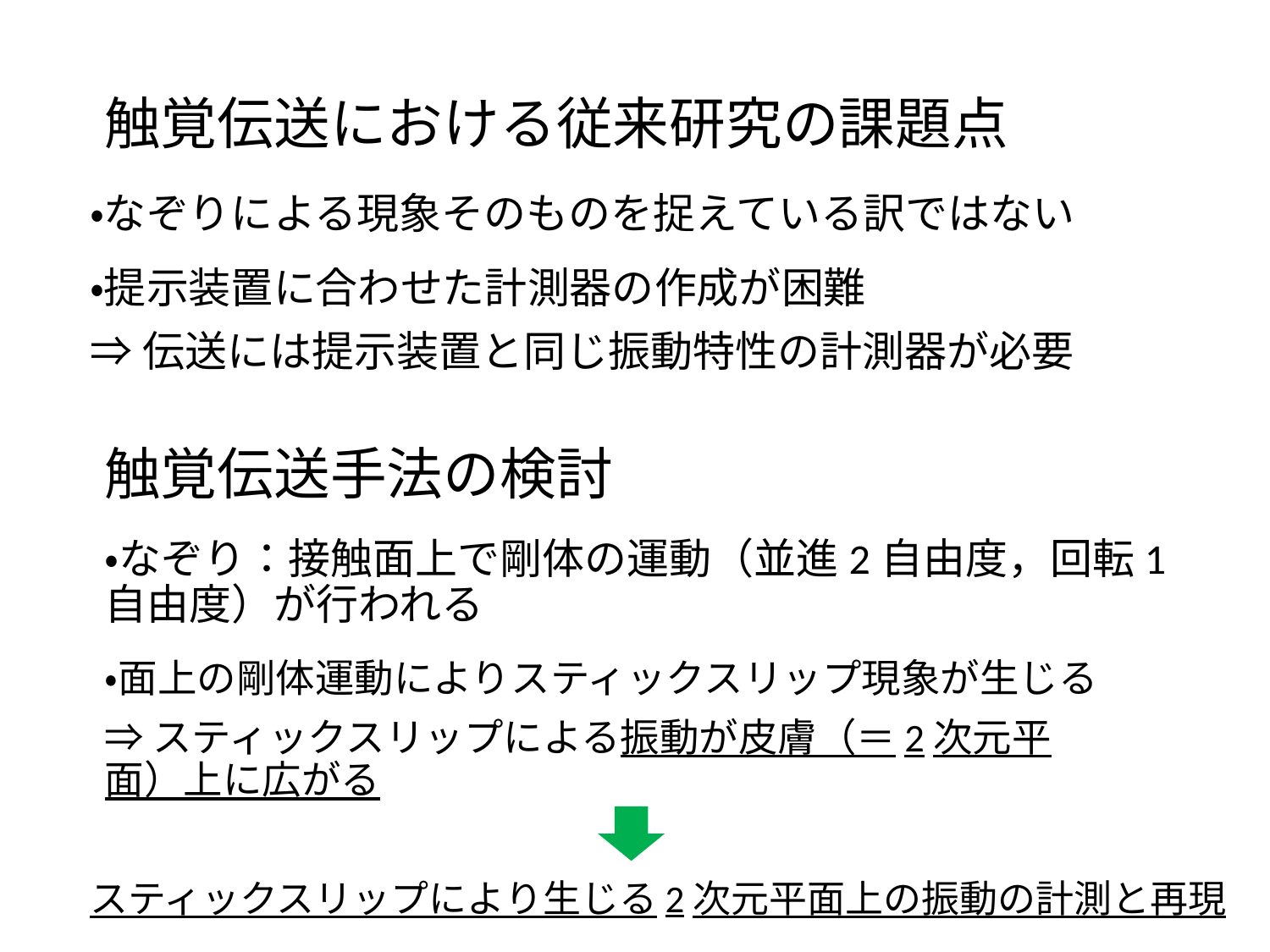

触覚伝送における従来研究の課題点
・なぞりによる現象そのものを捉えている訳ではない
・提示装置に合わせた計測器の作成が困難
⇒伝送には提示装置と同じ振動特性の計測器が必要
触覚伝送手法の検討
・なぞり：接触面上で剛体の運動（並進2自由度，回転1自由度）が行われる
・面上の剛体運動によりスティックスリップ現象が生じる
⇒スティックスリップによる振動が皮膚（＝2次元平面）上に広がる

スティックスリップにより生じる2次元平面上の振動の計測と再現